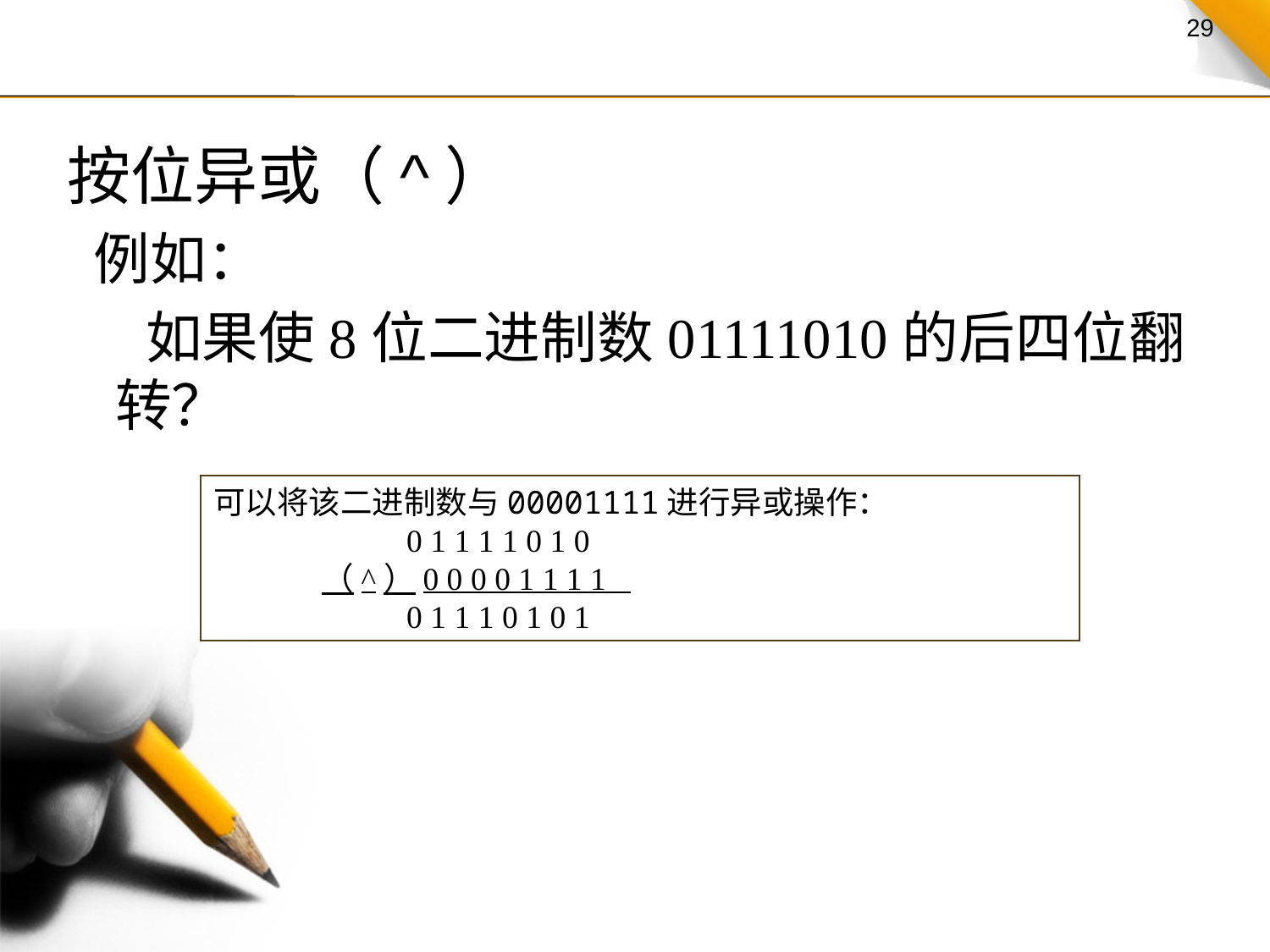

按位异或（^）
 例如：
     如果使8位二进制数01111010的后四位翻转？
可以将该二进制数与00001111进行异或操作：
                        0 1 1 1 1 0 1 0
              （^）0 0 0 0 1 1 1 1
                        0 1 1 1 0 1 0 1